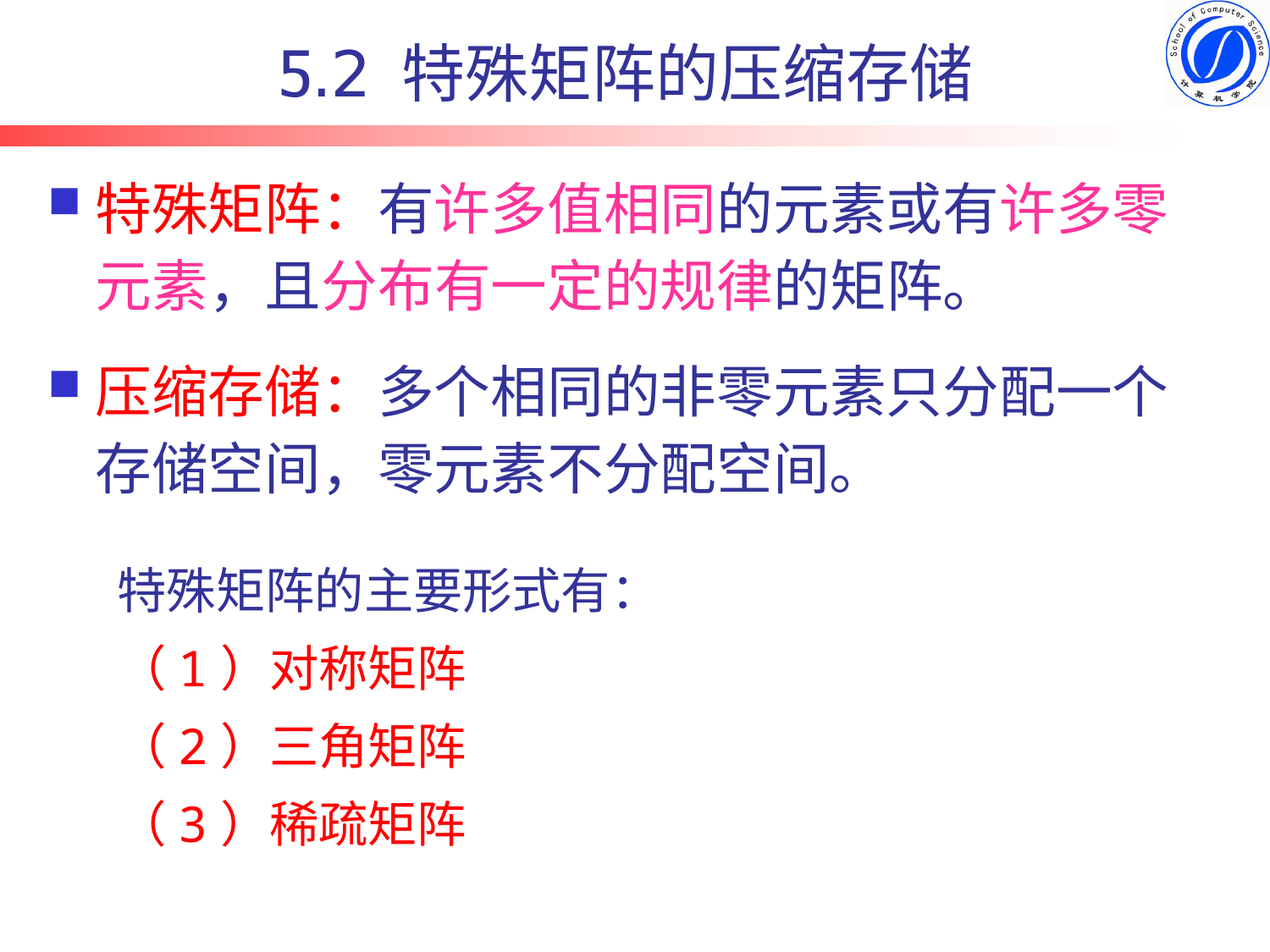

# 5.2 特殊矩阵的压缩存储
特殊矩阵：有许多值相同的元素或有许多零元素，且分布有一定的规律的矩阵。
压缩存储：多个相同的非零元素只分配一个存储空间，零元素不分配空间。
特殊矩阵的主要形式有：
（1）对称矩阵
（2）三角矩阵
（3）稀疏矩阵